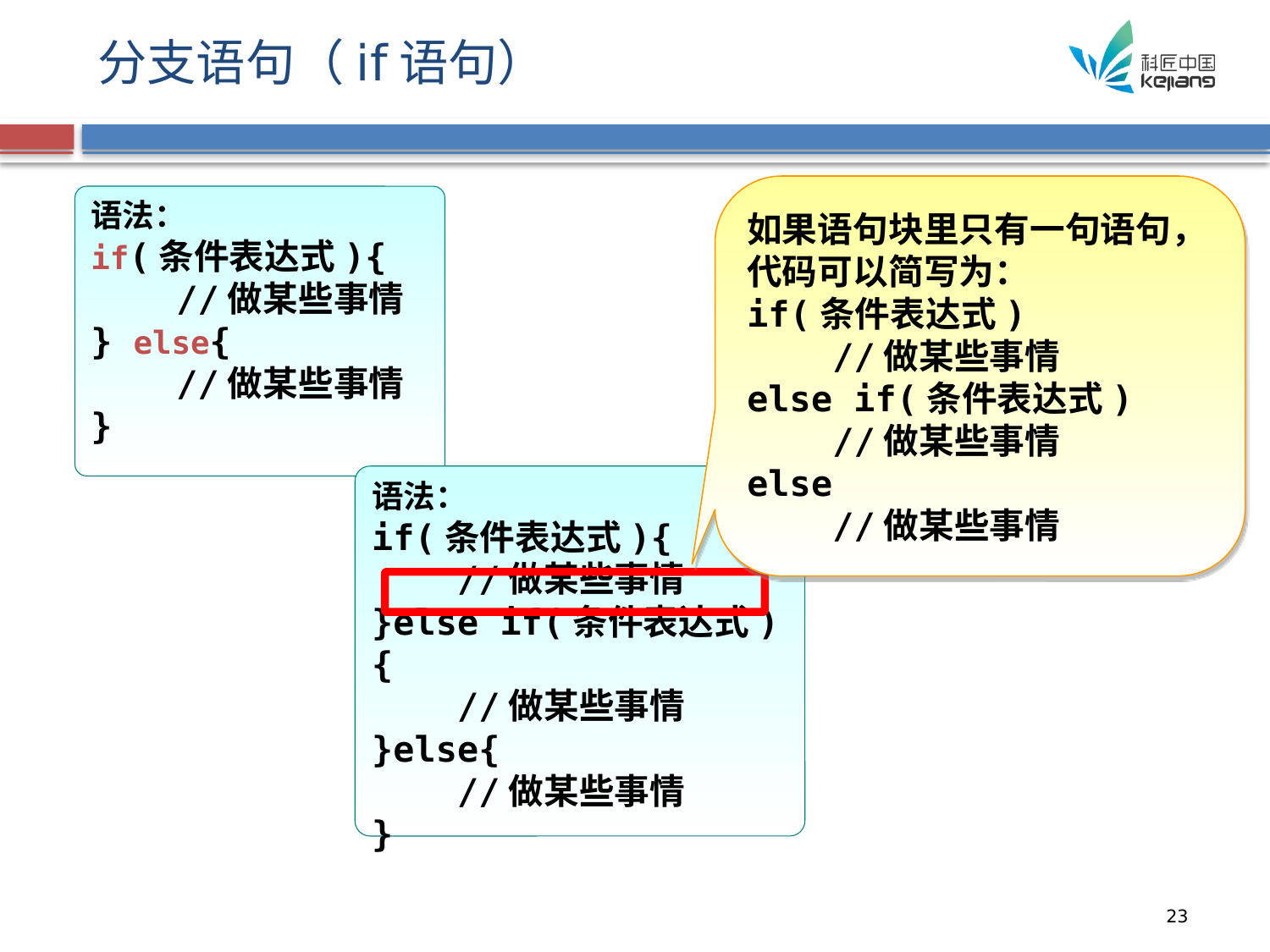

# 分支语句（if语句）
如果语句块里只有一句语句，代码可以简写为：
if(条件表达式)
    //做某些事情
else if(条件表达式)
    //做某些事情
else
    //做某些事情
语法：
if(条件表达式){
    //做某些事情
} else{
    //做某些事情
}
语法：
if(条件表达式){
    //做某些事情
}else if(条件表达式){
    //做某些事情
}else{
    //做某些事情
}

23